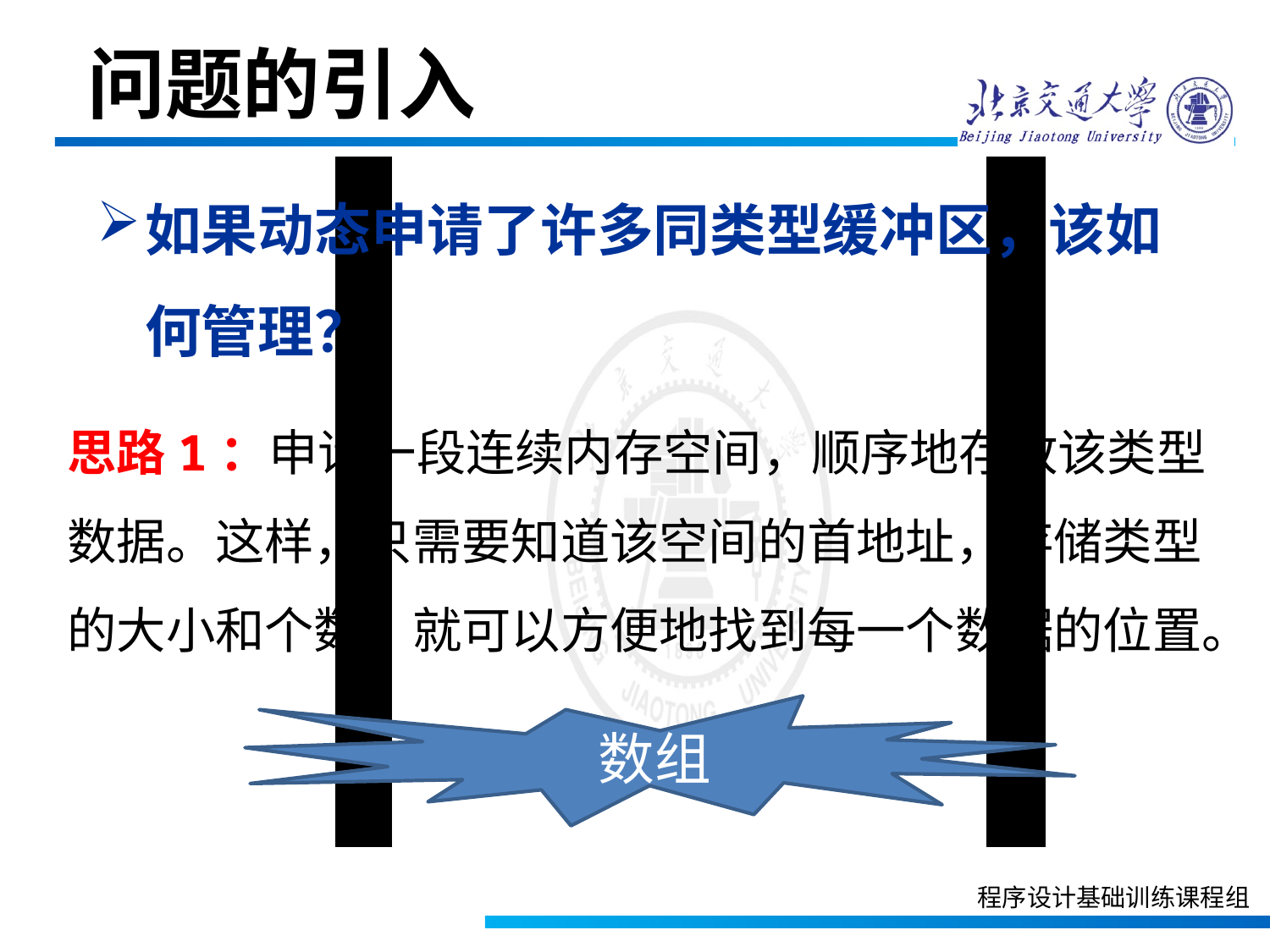

问题的引入
如果动态申请了许多同类型缓冲区，该如何管理？
思路1：申请一段连续内存空间，顺序地存放该类型数据。这样，只需要知道该空间的首地址，存储类型的大小和个数，就可以方便地找到每一个数据的位置。
数组
程序设计基础训练课程组